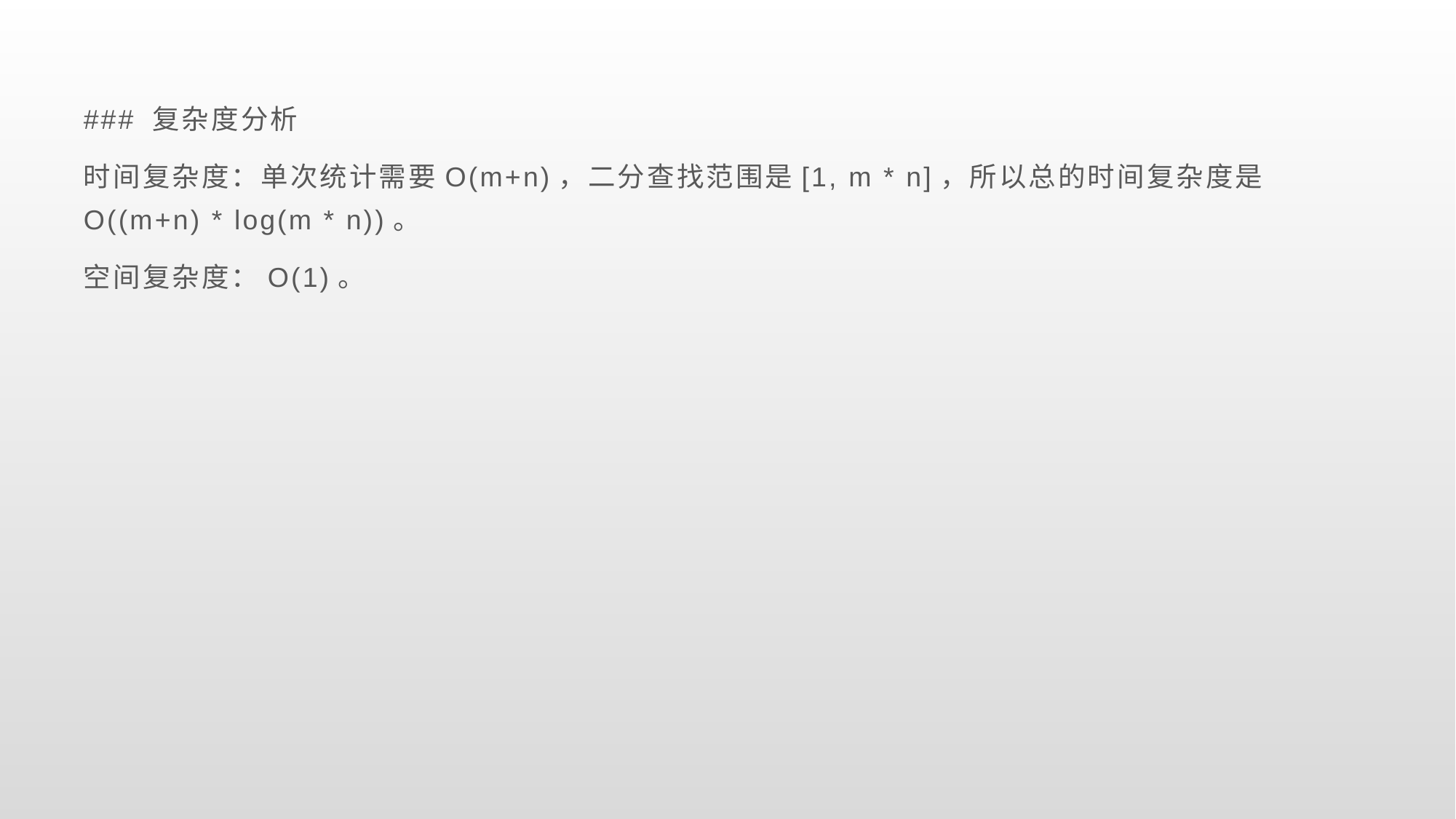

### 复杂度分析
时间复杂度：单次统计需要O(m+n)，二分查找范围是[1, m * n]，所以总的时间复杂度是O((m+n) * log(m * n))。
空间复杂度：O(1)。